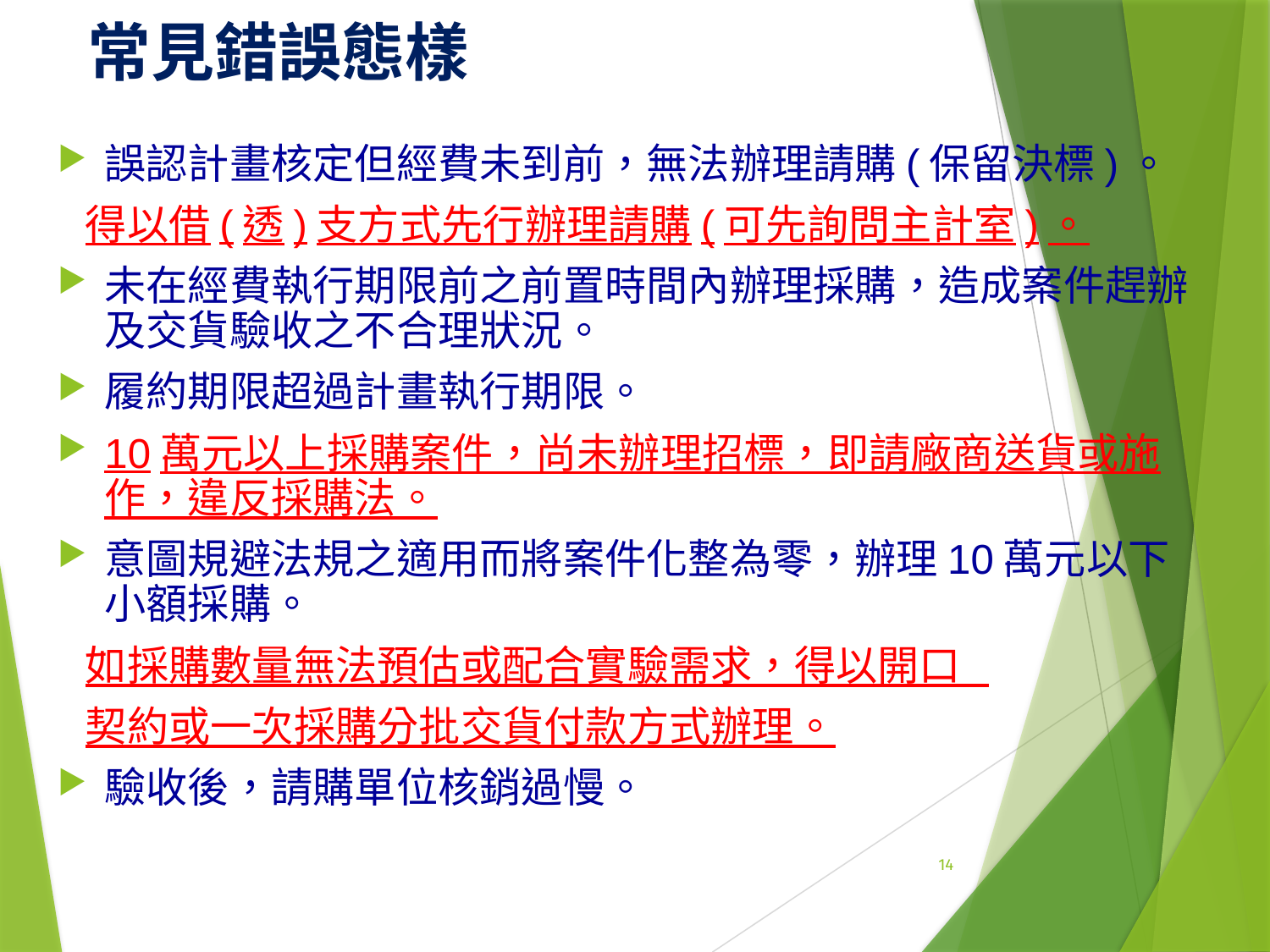

# 常見錯誤態樣
誤認計畫核定但經費未到前，無法辦理請購(保留決標)。
  得以借(透)支方式先行辦理請購(可先詢問主計室)。
未在經費執行期限前之前置時間內辦理採購，造成案件趕辦及交貨驗收之不合理狀況。
履約期限超過計畫執行期限。
10萬元以上採購案件，尚未辦理招標，即請廠商送貨或施作，違反採購法。
意圖規避法規之適用而將案件化整為零，辦理10萬元以下小額採購。
  如採購數量無法預估或配合實驗需求，得以開口
  契約或一次採購分批交貨付款方式辦理。
驗收後，請購單位核銷過慢。

14